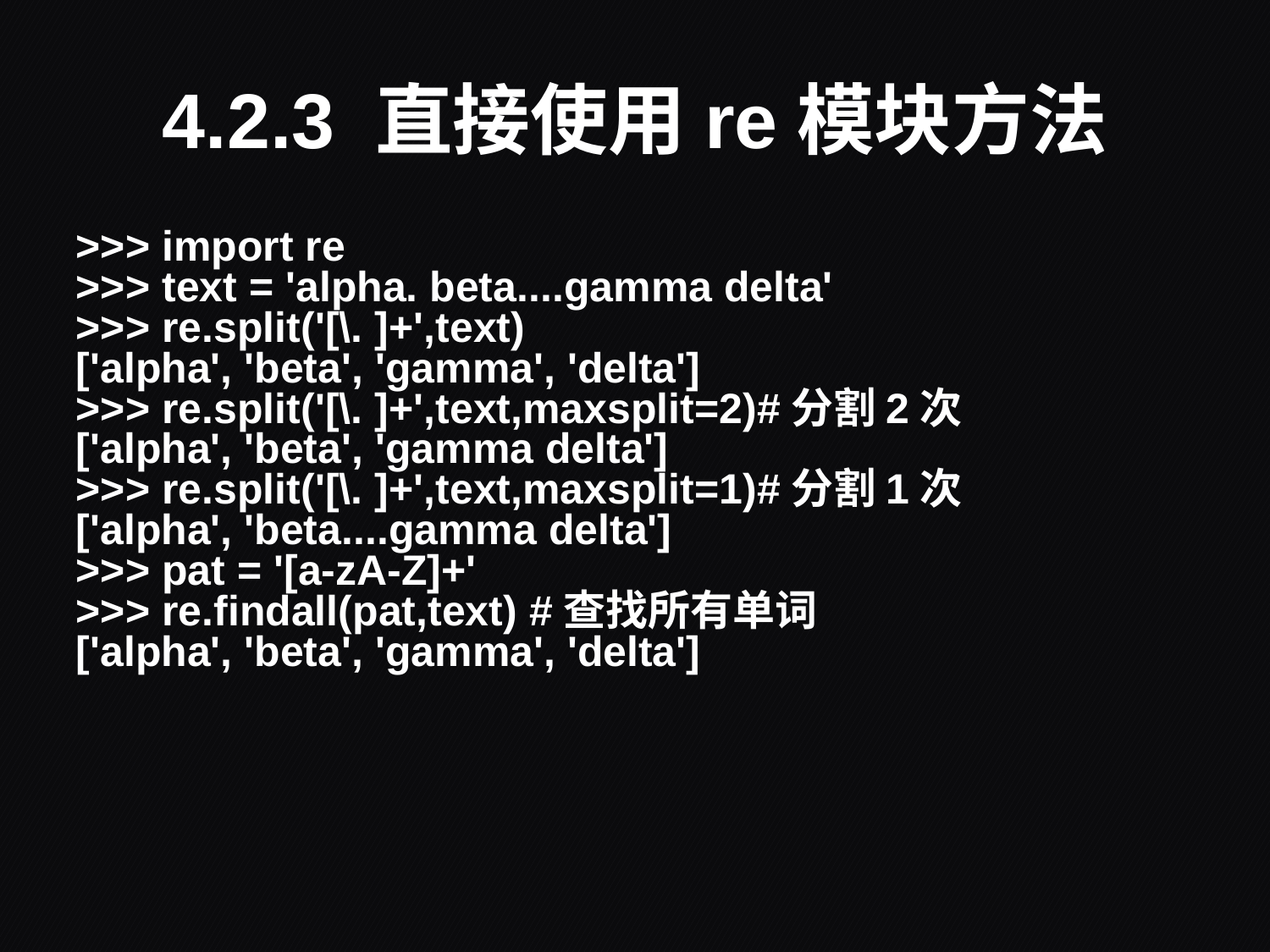

# 4.2.3 直接使用re模块方法
>>> import re
>>> text = 'alpha. beta....gamma delta'
>>> re.split('[\. ]+',text)
['alpha', 'beta', 'gamma', 'delta']
>>> re.split('[\. ]+',text,maxsplit=2)#分割2次
['alpha', 'beta', 'gamma delta']
>>> re.split('[\. ]+',text,maxsplit=1)#分割1次
['alpha', 'beta....gamma delta']
>>> pat = '[a-zA-Z]+'
>>> re.findall(pat,text) #查找所有单词
['alpha', 'beta', 'gamma', 'delta']